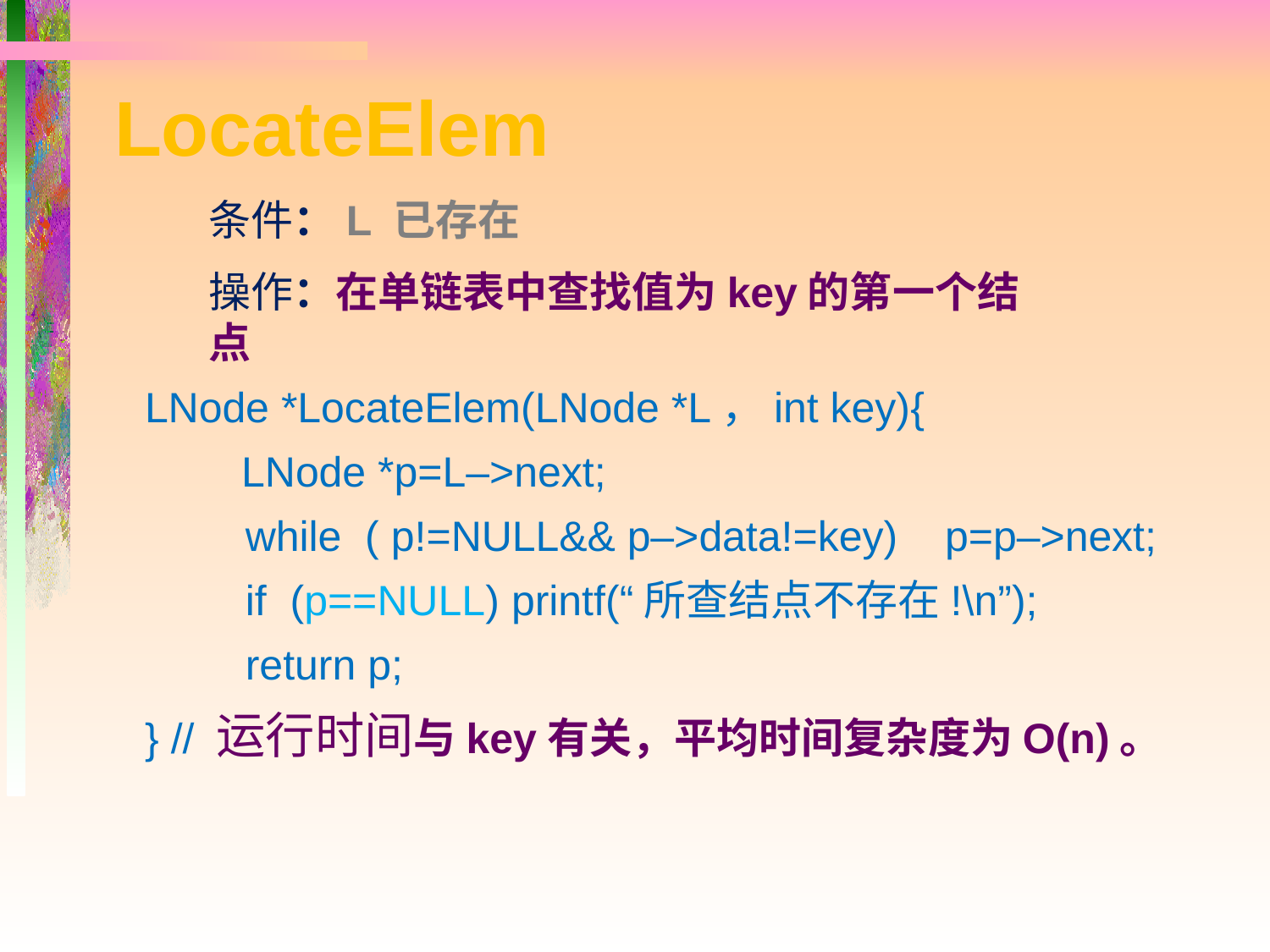

LocateElem
条件：L 已存在
操作：在单链表中查找值为key的第一个结点
# LNode *LocateElem(LNode *L，int key){
    LNode *p=L–>next;
while  ( p!=NULL&& p–>data!=key)    p=p–>next;
if  (p==NULL) printf(“所查结点不存在!\n”);
return p;
} // 运行时间与key有关，平均时间复杂度为O(n)。